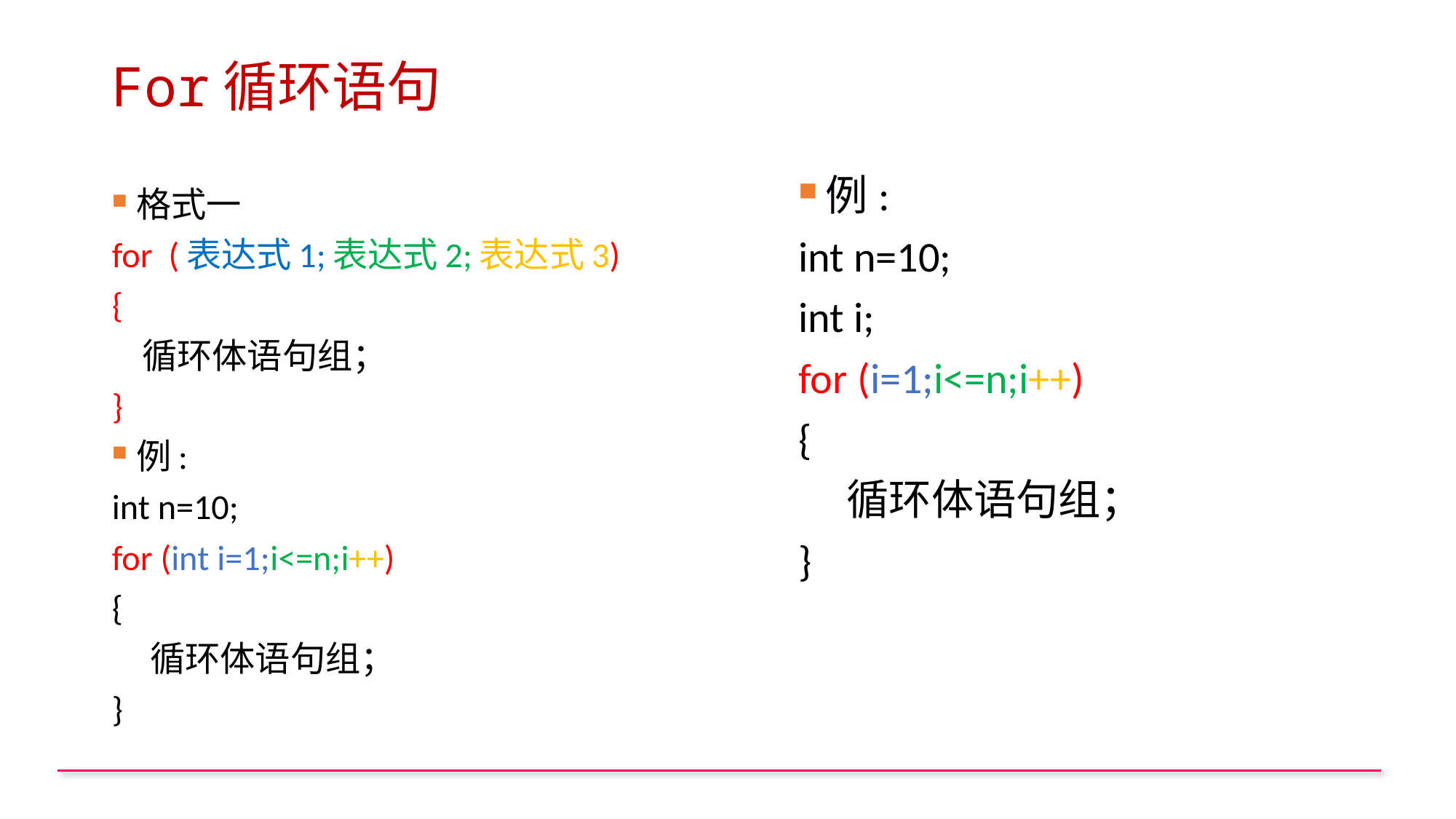

# For循环语句
例:
int n=10;
int i;
for (i=1;i<=n;i++)
{
    循环体语句组；
}

格式一
for  (表达式1;表达式2;表达式3)
{
   循环体语句组；
}
例:
int n=10;
for (int i=1;i<=n;i++)
{
    循环体语句组；
}